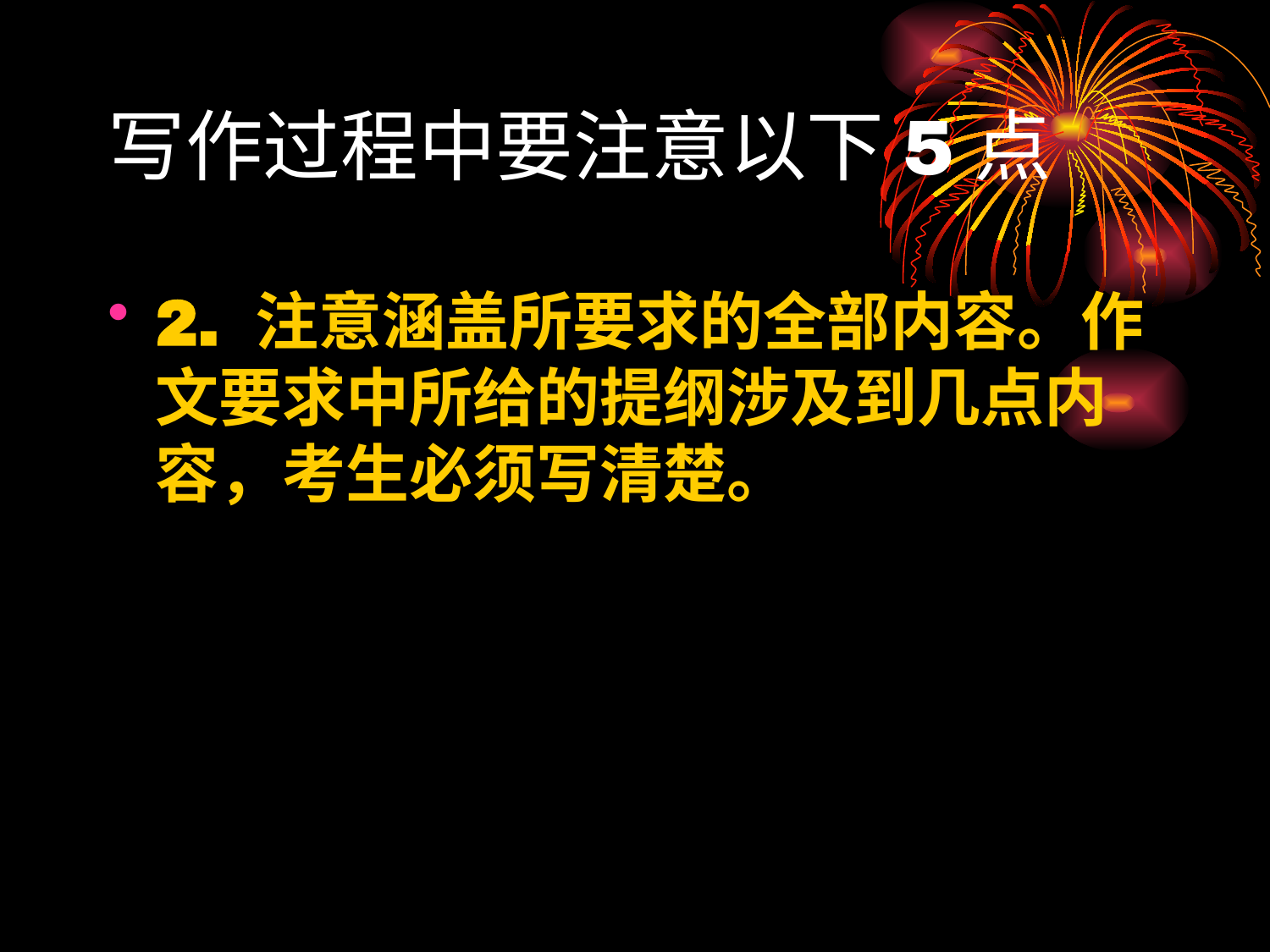

# 写作过程中要注意以下5点
2. 注意涵盖所要求的全部内容。作文要求中所给的提纲涉及到几点内容，考生必须写清楚。